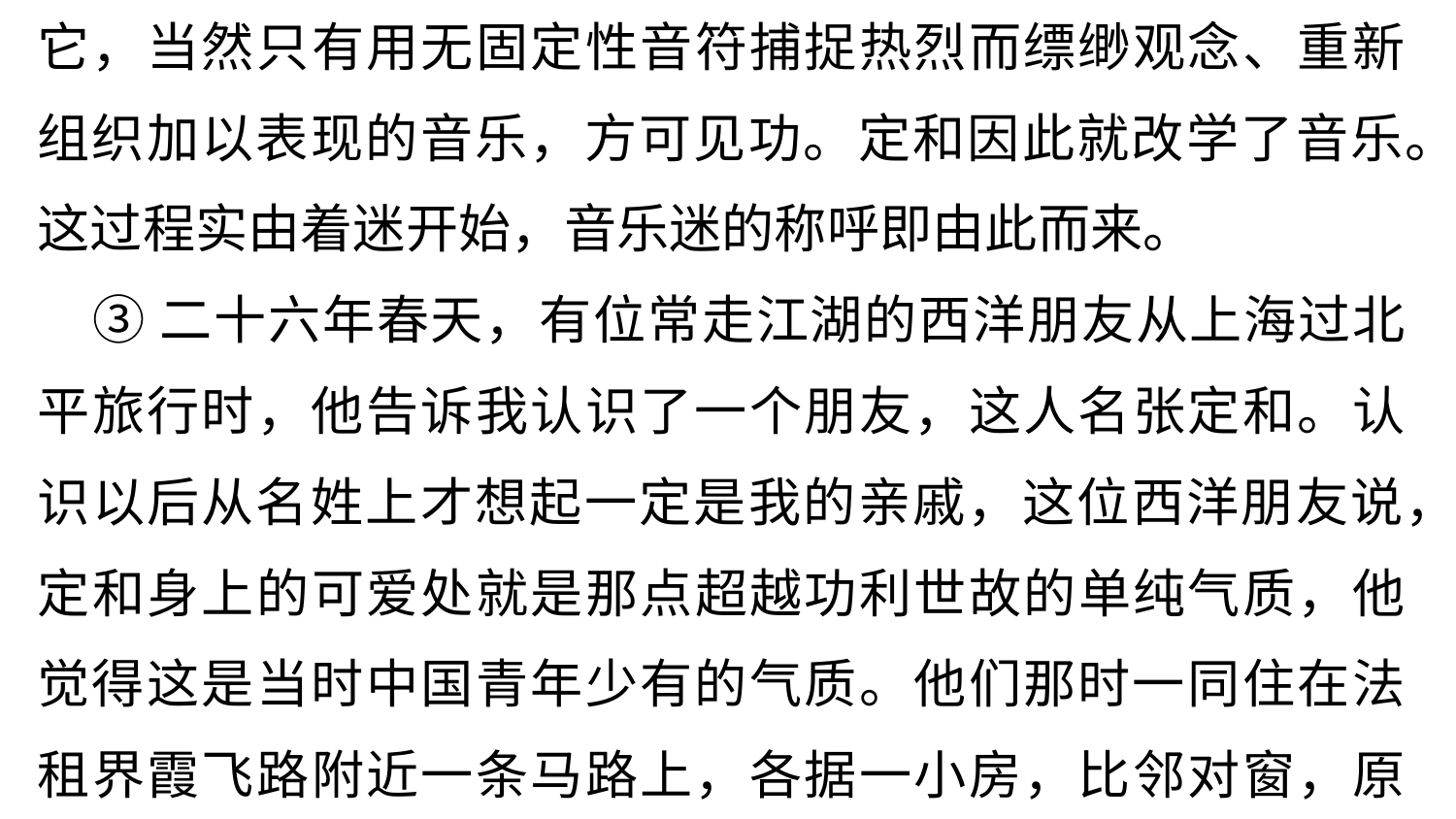

它，当然只有用无固定性音符捕捉热烈而缥缈观念、重新组织加以表现的音乐，方可见功。定和因此就改学了音乐。这过程实由着迷开始，音乐迷的称呼即由此而来。
    ③二十六年春天，有位常走江湖的西洋朋友从上海过北平旅行时，他告诉我认识了一个朋友，这人名张定和。认识以后从名姓上才想起一定是我的亲戚，这位西洋朋友说，定和身上的可爱处就是那点超越功利世故的单纯气质，他觉得这是当时中国青年少有的气质。他们那时一同住在法租界霞飞路附近一条马路上，各据一小房，比邻对窗，原本不相识。